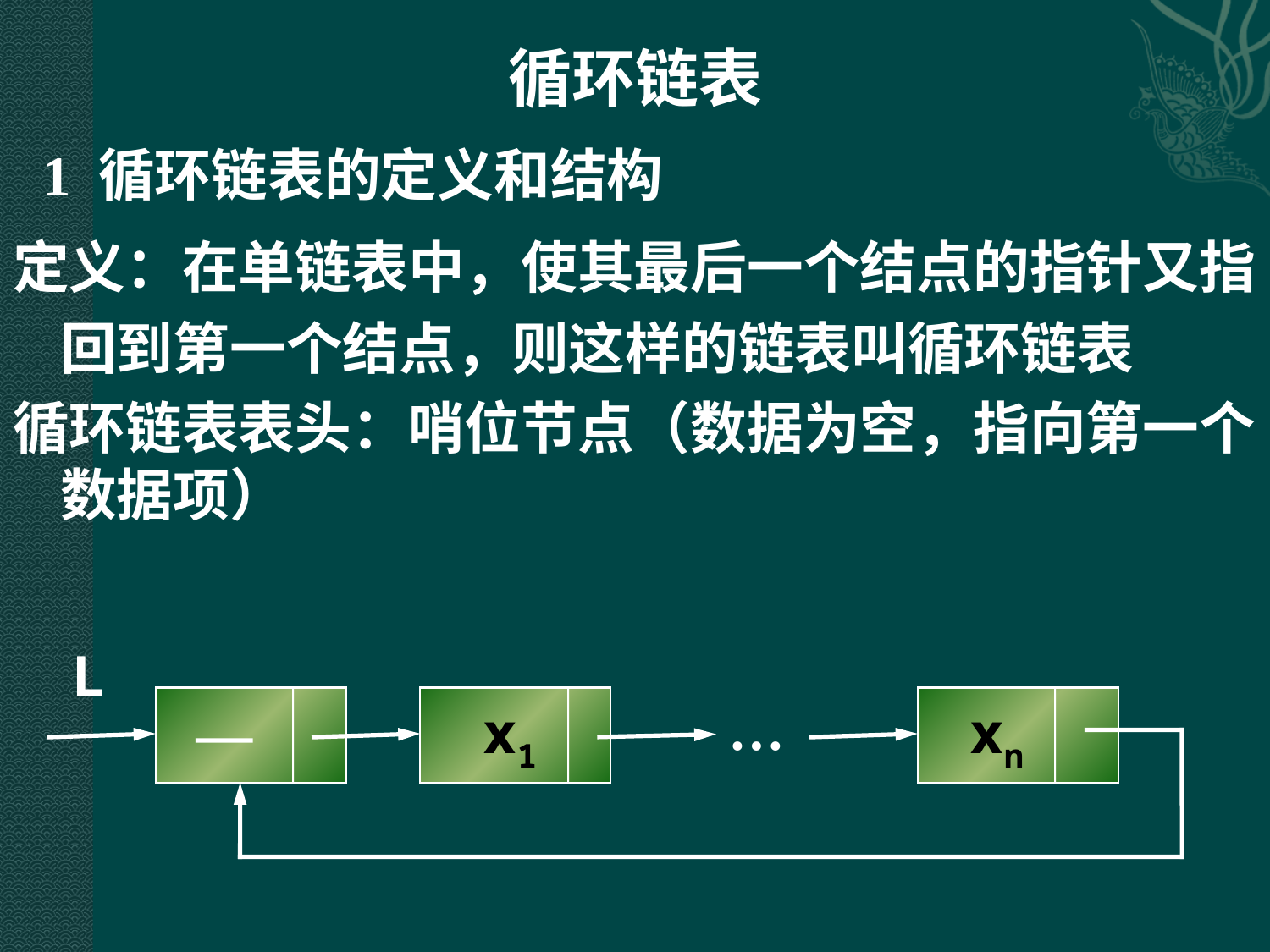

循环链表
 1 循环链表的定义和结构
定义：在单链表中，使其最后一个结点的指针又指回到第一个结点，则这样的链表叫循环链表
循环链表表头：哨位节点（数据为空，指向第一个数据项）

L

…

x1
xn